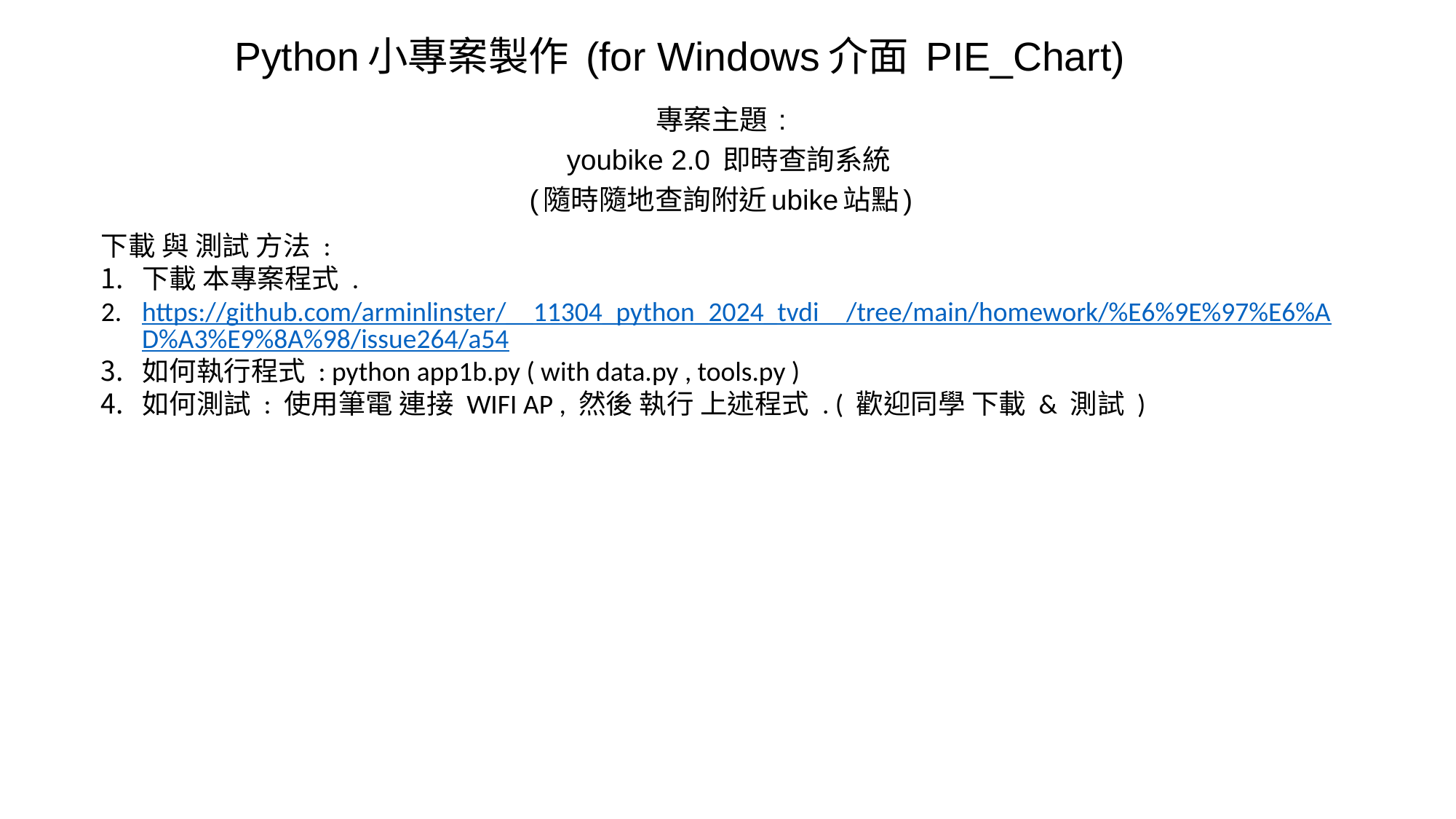

Python小專案製作 (for Windows介面 PIE_Chart)
專案主題 :
  youbike 2.0 即時查詢系統
(隨時隨地查詢附近ubike站點)
下載 與 測試 方法 :
下載 本專案程式 .
https://github.com/arminlinster/__11304_python_2024_tvdi__/tree/main/homework/%E6%9E%97%E6%AD%A3%E9%8A%98/issue264/a54
如何執行程式 : python app1b.py ( with data.py , tools.py )
如何測試 : 使用筆電 連接 WIFI AP , 然後 執行 上述程式 . ( 歡迎同學 下載 & 測試 )